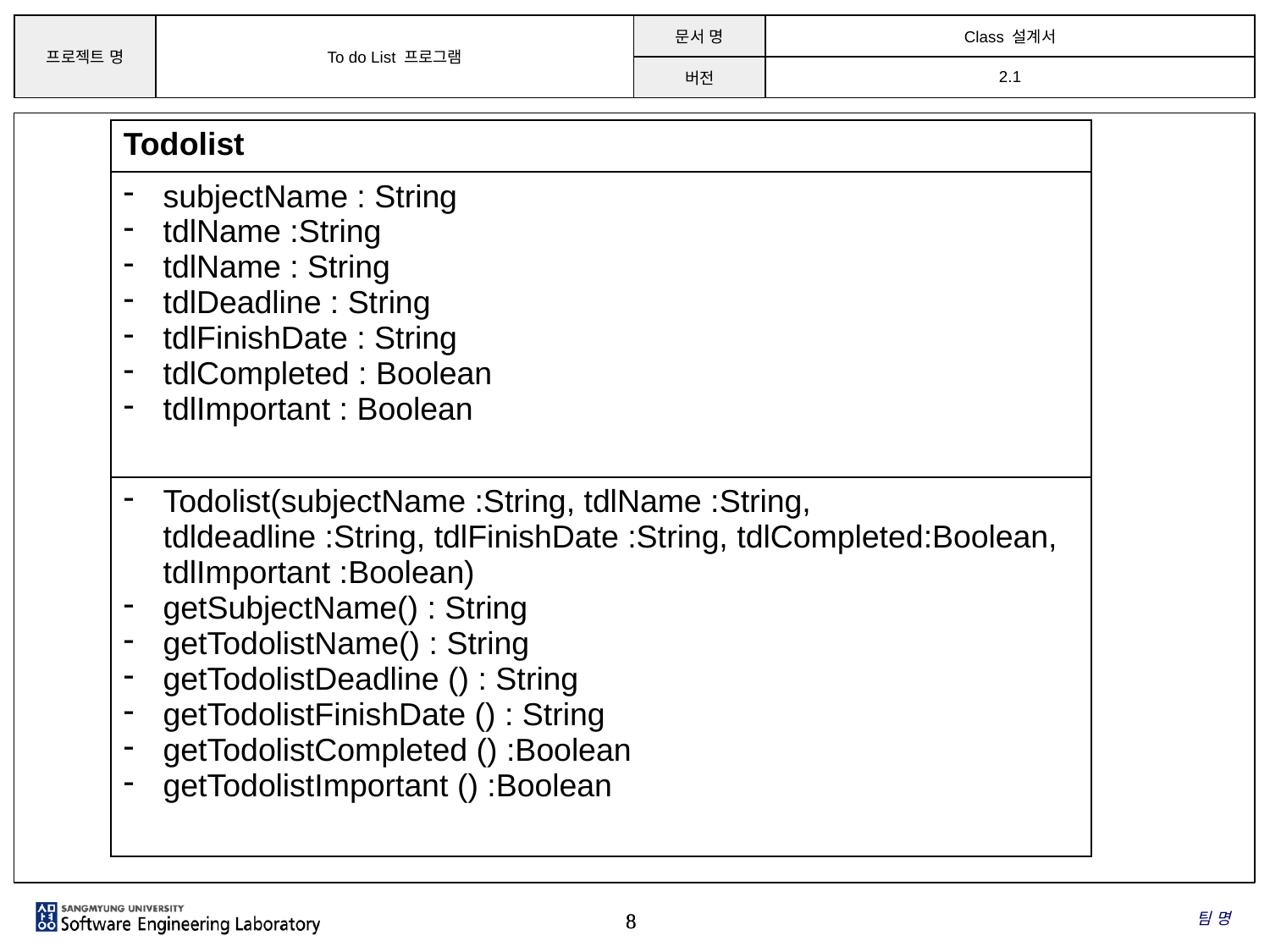

| Todolist |
| --- |
| subjectName : String tdlName :String tdlName : String tdlDeadline : String tdlFinishDate : String tdlCompleted : Boolean tdlImportant : Boolean |
| Todolist(subjectName :String, tdlName :String, tdldeadline :String, tdlFinishDate :String, tdlCompleted:Boolean, tdlImportant :Boolean) getSubjectName() : String getTodolistName() : String getTodolistDeadline () : String getTodolistFinishDate () : String getTodolistCompleted () :Boolean getTodolistImportant () :Boolean |
팀 명